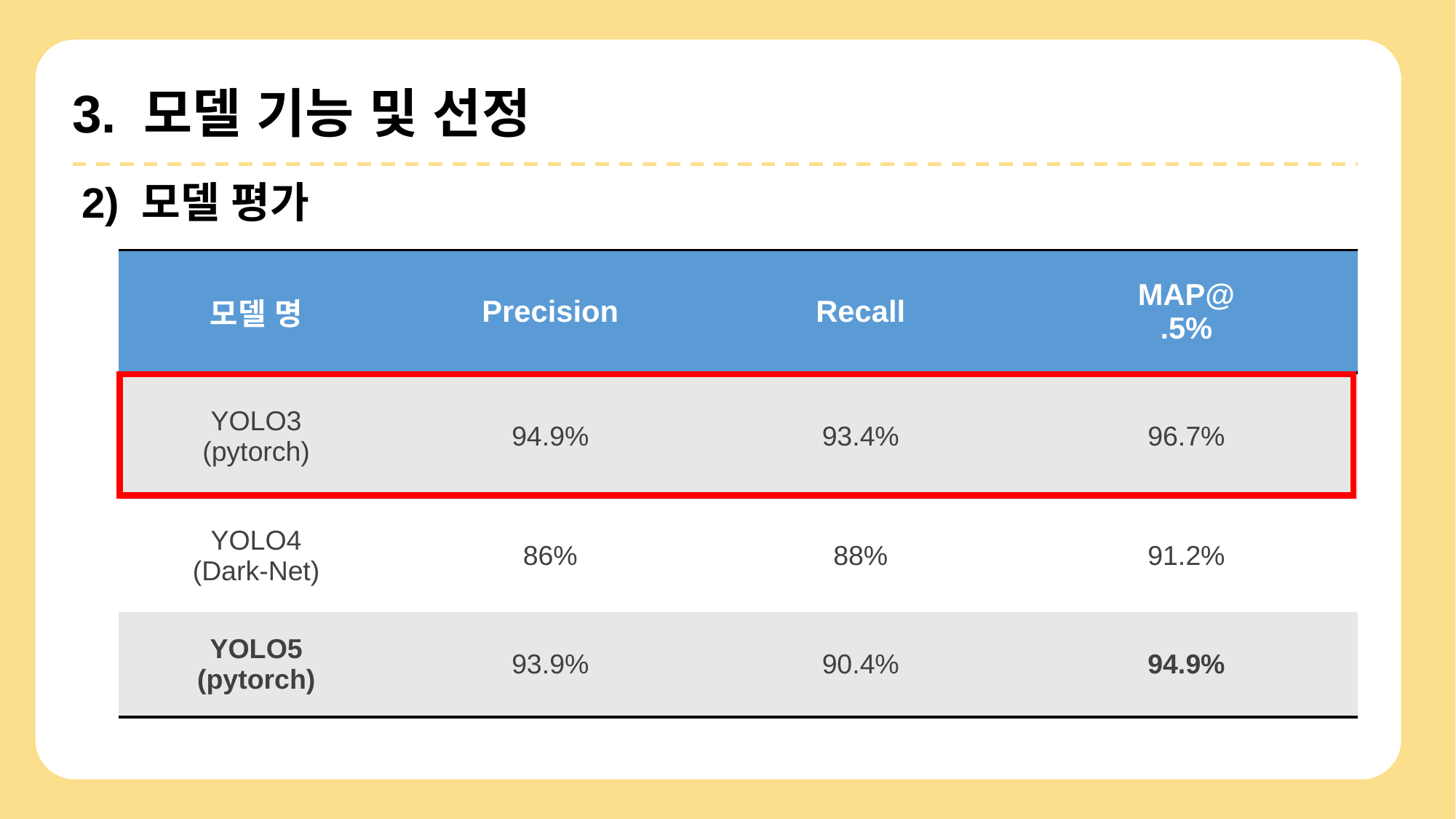

3. 모델 기능 및 선정
2) 모델 평가
| 모델 명 | Precision | Recall | MAP@ .5% |
| --- | --- | --- | --- |
| YOLO3 (pytorch) | 94.9% | 93.4% | 96.7% |
| YOLO4 (Dark-Net) | 86% | 88% | 91.2% |
| YOLO5 (pytorch) | 93.9% | 90.4% | 94.9% |